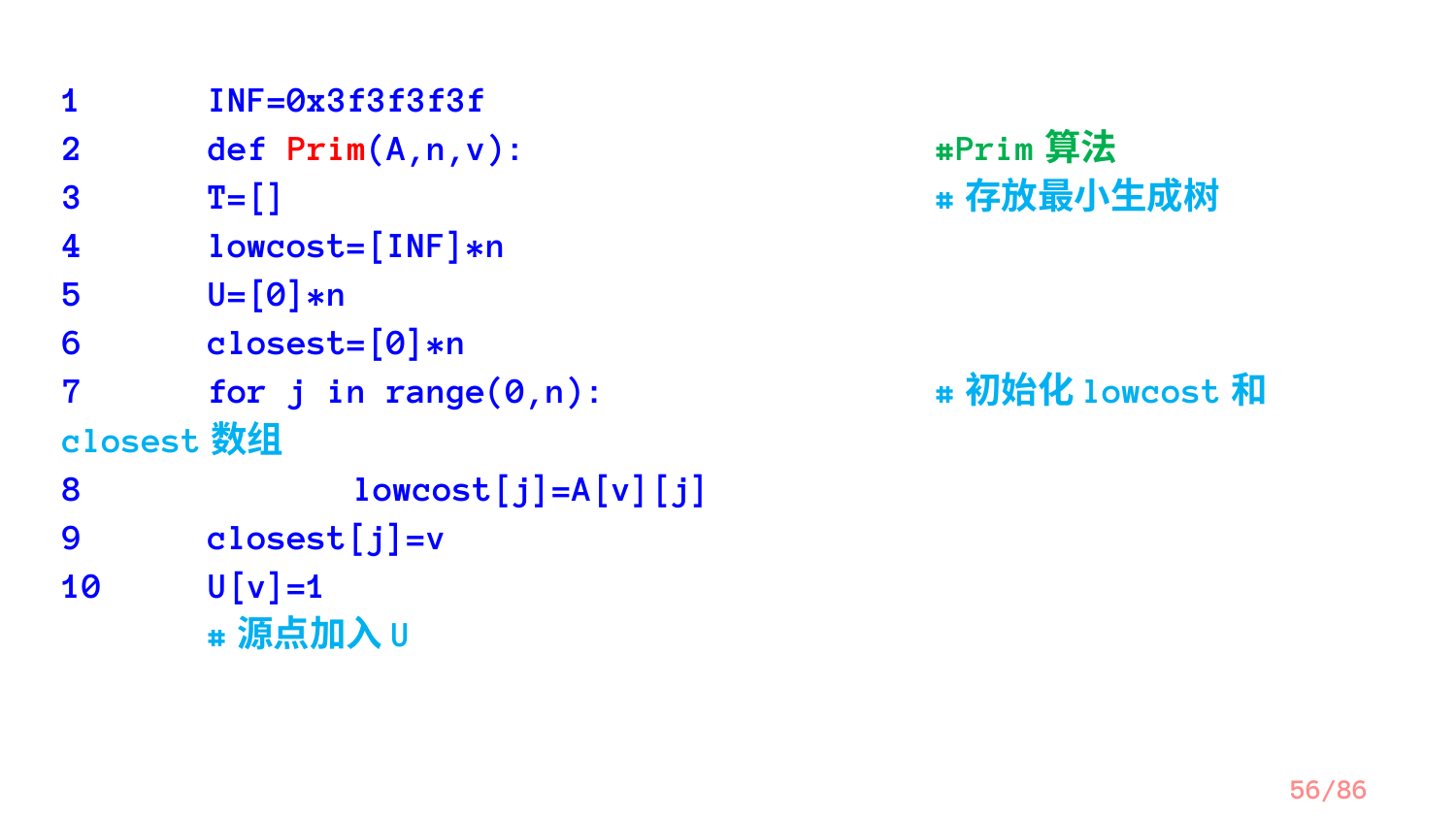

1	INF=0x3f3f3f3f
2	def Prim(A,n,v):                	#Prim算法
3   	T=[]                        		#存放最小生成树
4   	lowcost=[INF]*n
5   	U=[0]*n
6   	closest=[0]*n
7   	for j in range(0,n):        		#初始化lowcost和closest数组
8    		lowcost[j]=A[v][j]
9     	closest[j]=v
10  	U[v]=1									#源点加入U
56/86